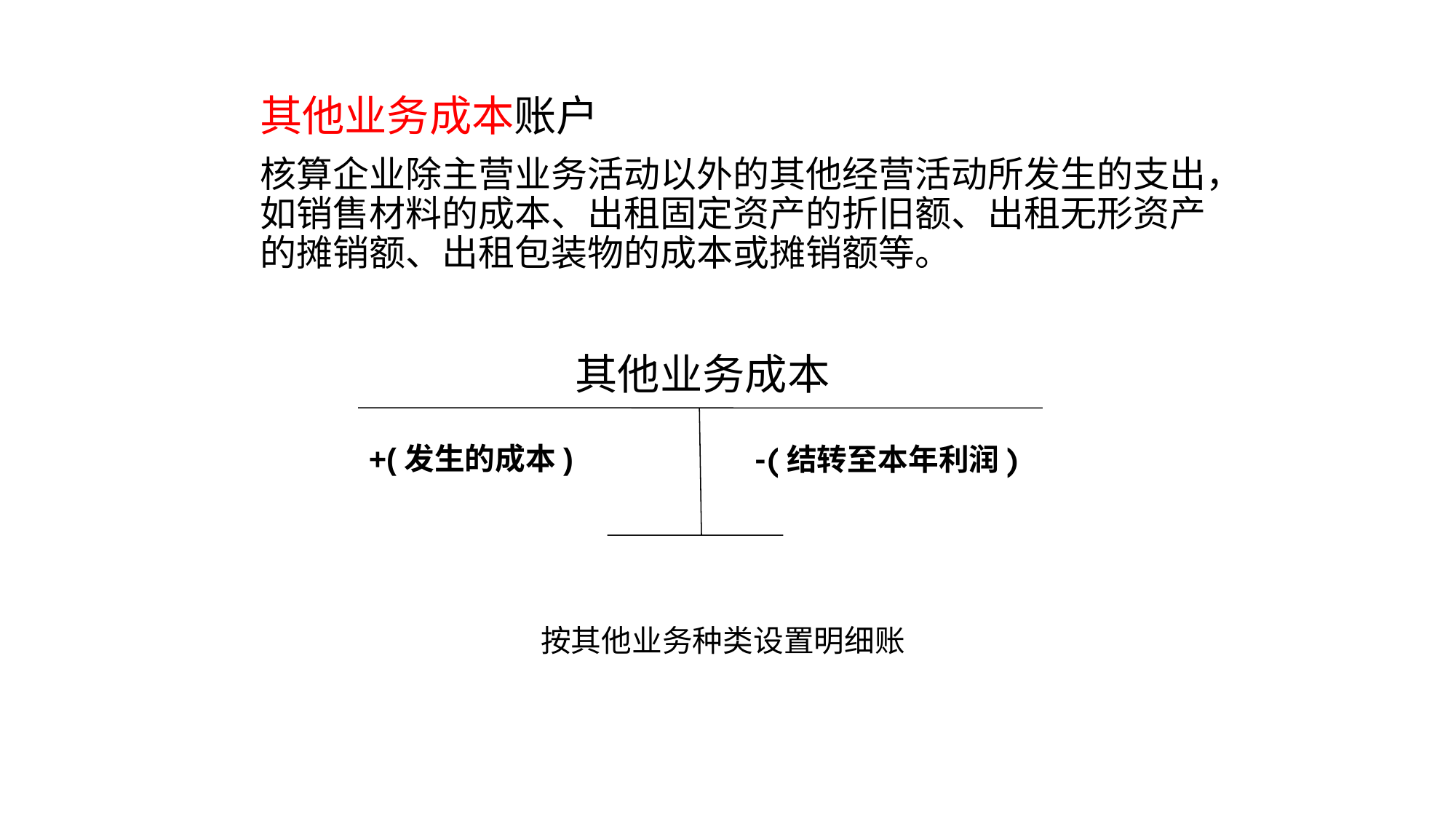

其他业务成本账户
核算企业除主营业务活动以外的其他经营活动所发生的支出，如销售材料的成本、出租固定资产的折旧额、出租无形资产的摊销额、出租包装物的成本或摊销额等。
其他业务成本

+(发生的成本)
-(结转至本年利润)

按其他业务种类设置明细账